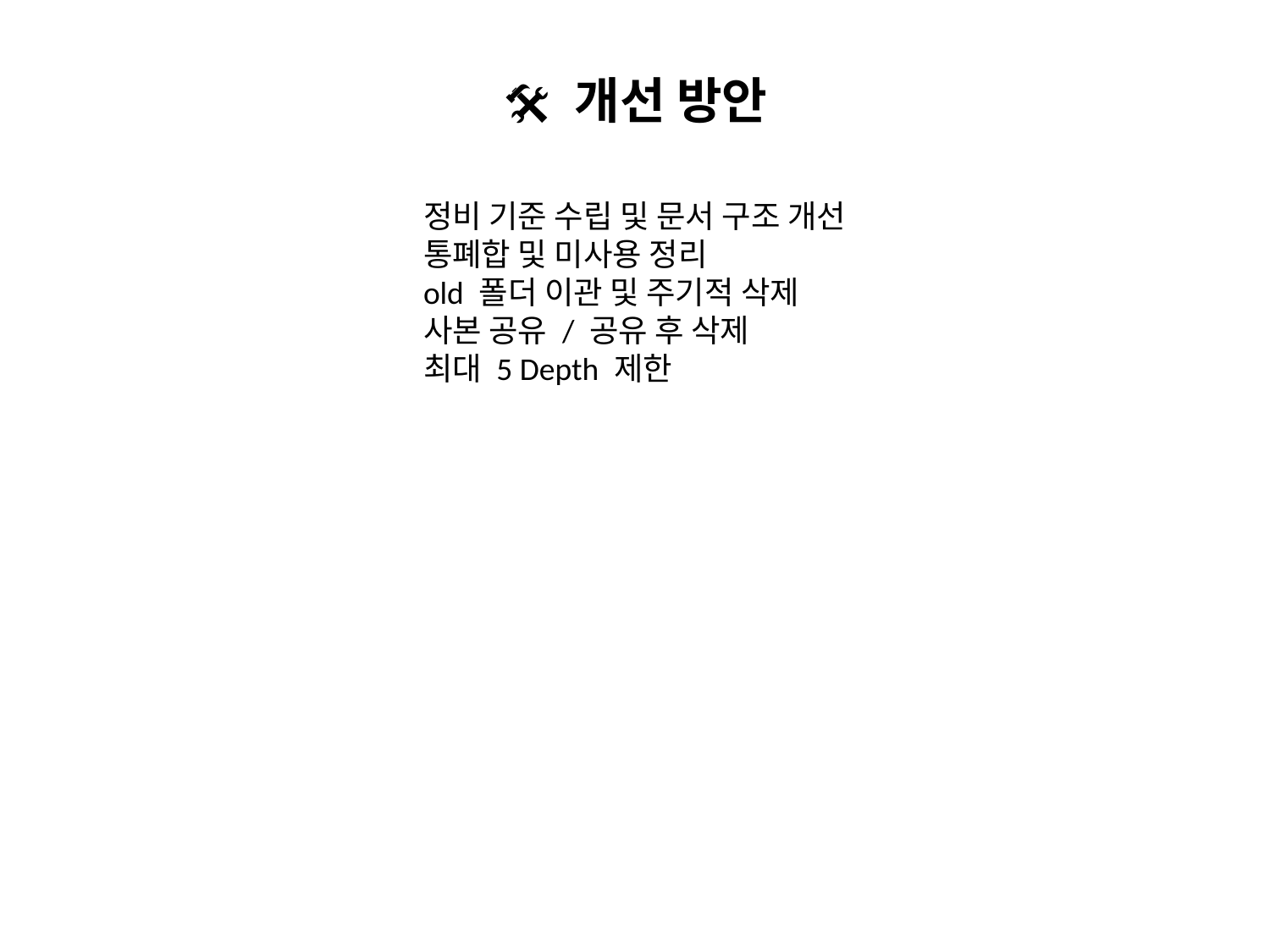

🛠️ 개선 방안
정비 기준 수립 및 문서 구조 개선
통폐합 및 미사용 정리
old 폴더 이관 및 주기적 삭제
사본 공유 / 공유 후 삭제
최대 5 Depth 제한